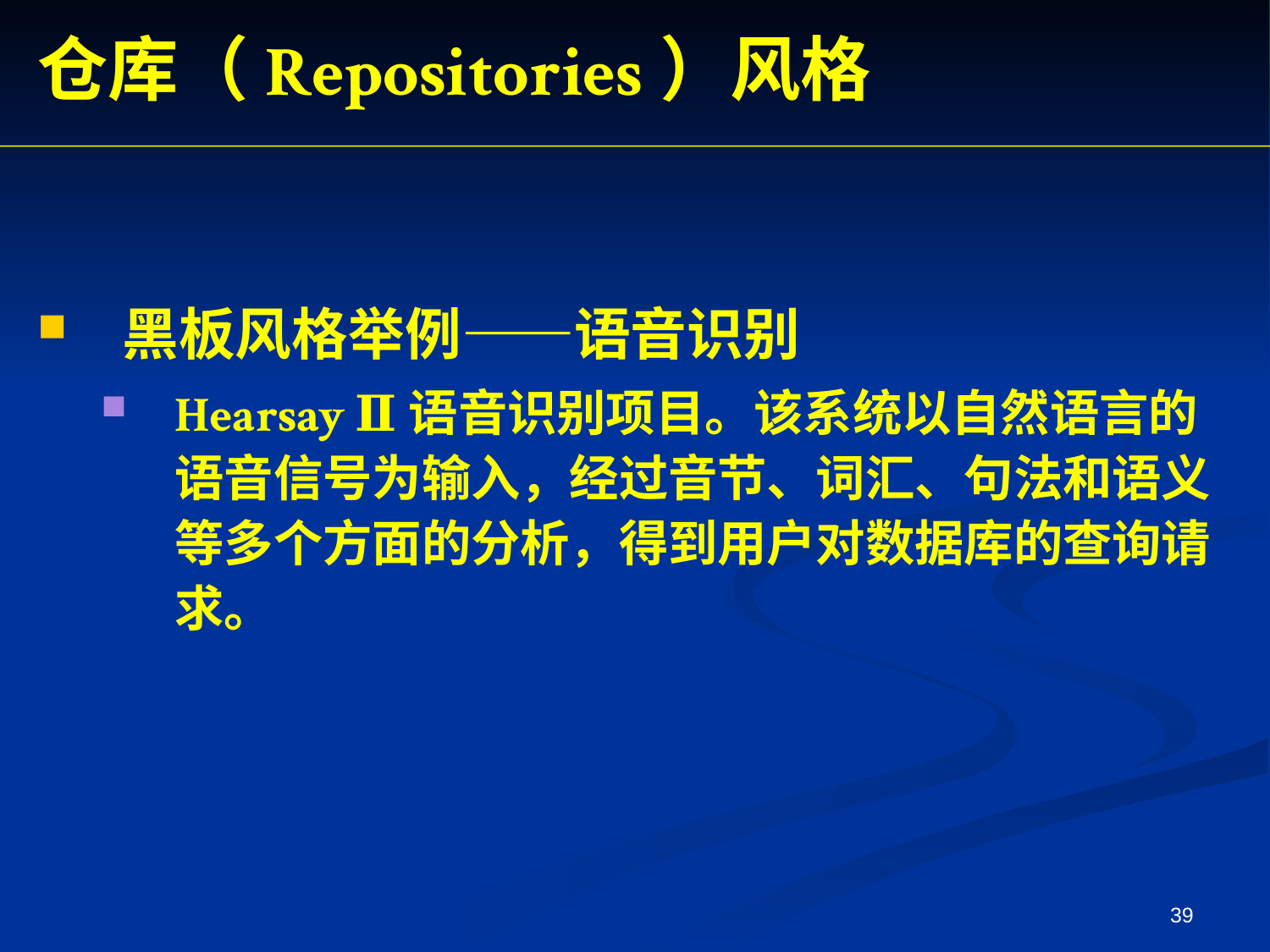

仓库（Repositories）风格

黑板风格举例——语音识别
Hearsay Ⅱ语音识别项目。该系统以自然语言的语音信号为输入，经过音节、词汇、句法和语义等多个方面的分析，得到用户对数据库的查询请求。
39